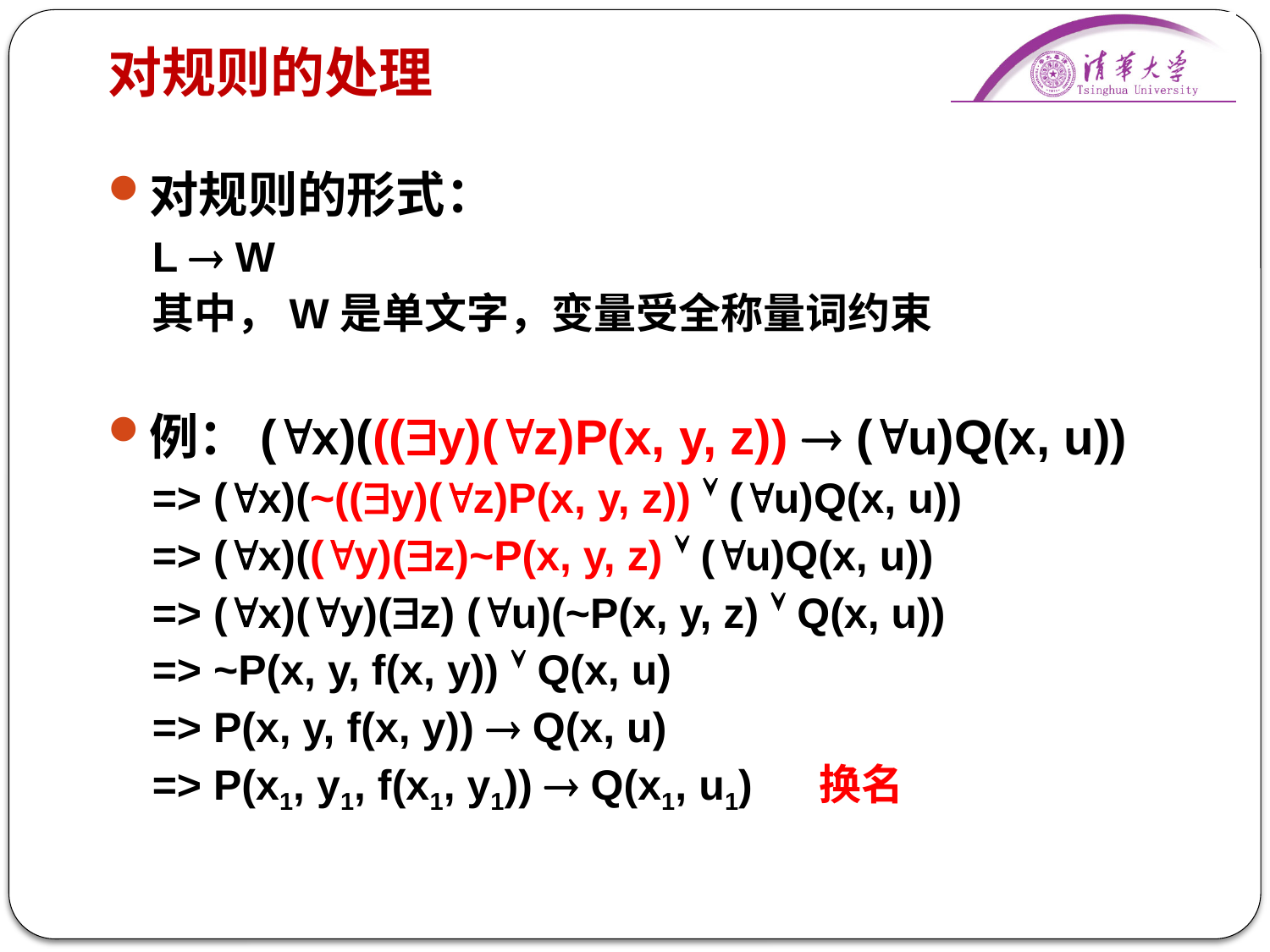

# 对规则的处理
对规则的形式：
L → W
其中，W是单文字，变量受全称量词约束

例：(∀x)(((∃y)(∀z)P(x, y, z)) → (∀u)Q(x, u))
=> (∀x)(~((∃y)(∀z)P(x, y, z)) ∨ (∀u)Q(x, u))
=> (∀x)((∀y)(∃z)~P(x, y, z) ∨ (∀u)Q(x, u))
=> (∀x)(∀y)(∃z) (∀u)(~P(x, y, z) ∨ Q(x, u))
=> ~P(x, y, f(x, y)) ∨ Q(x, u)
=> P(x, y, f(x, y)) → Q(x, u)
=> P(x1, y1, f(x1, y1)) → Q(x1, u1)	换名

34